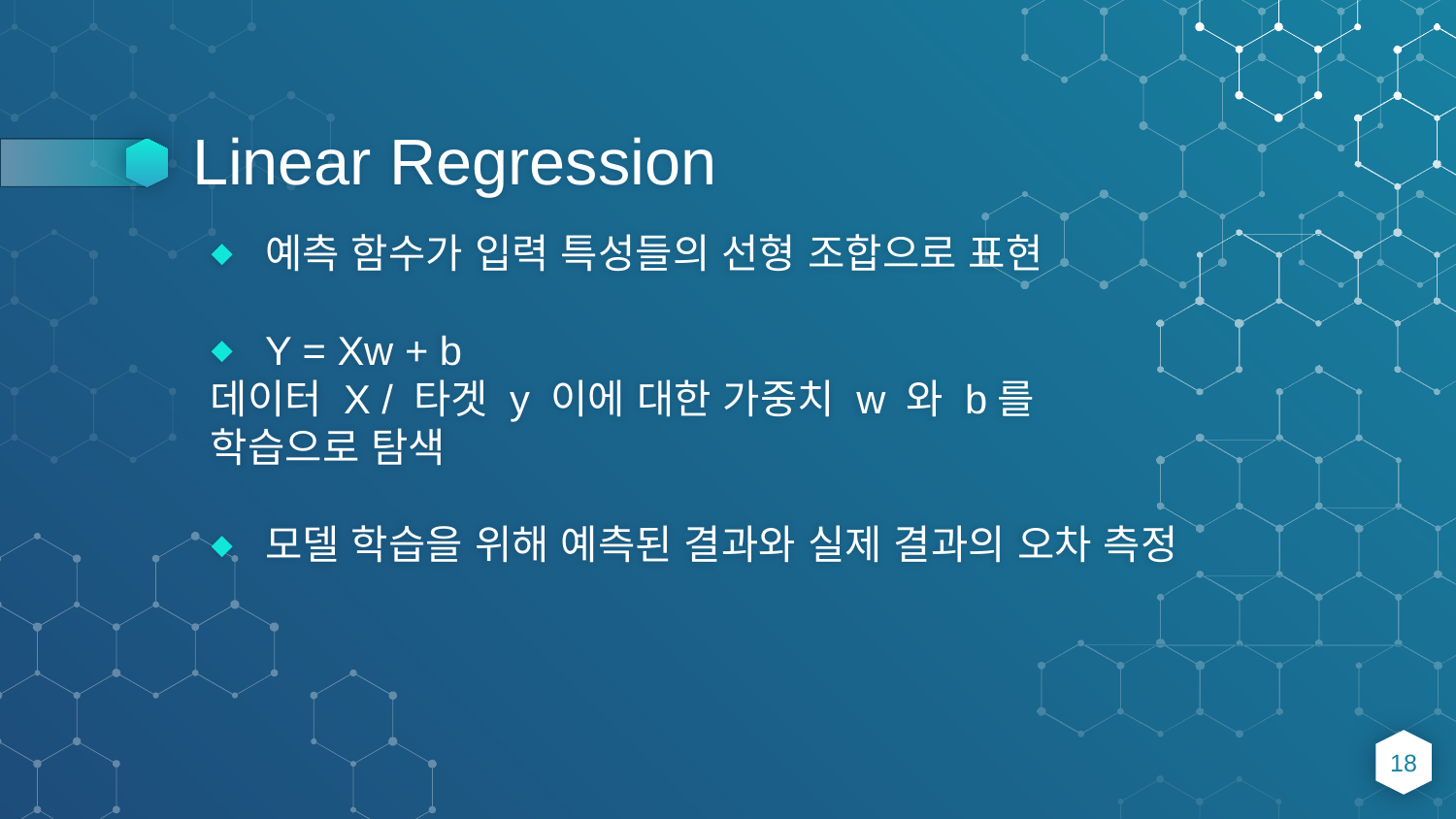

# Linear Regression
예측 함수가 입력 특성들의 선형 조합으로 표현

Y = Xw + b
데이터 X / 타겟 y 이에 대한 가중치 w 와 b를
학습으로 탐색

모델 학습을 위해 예측된 결과와 실제 결과의 오차 측정
18